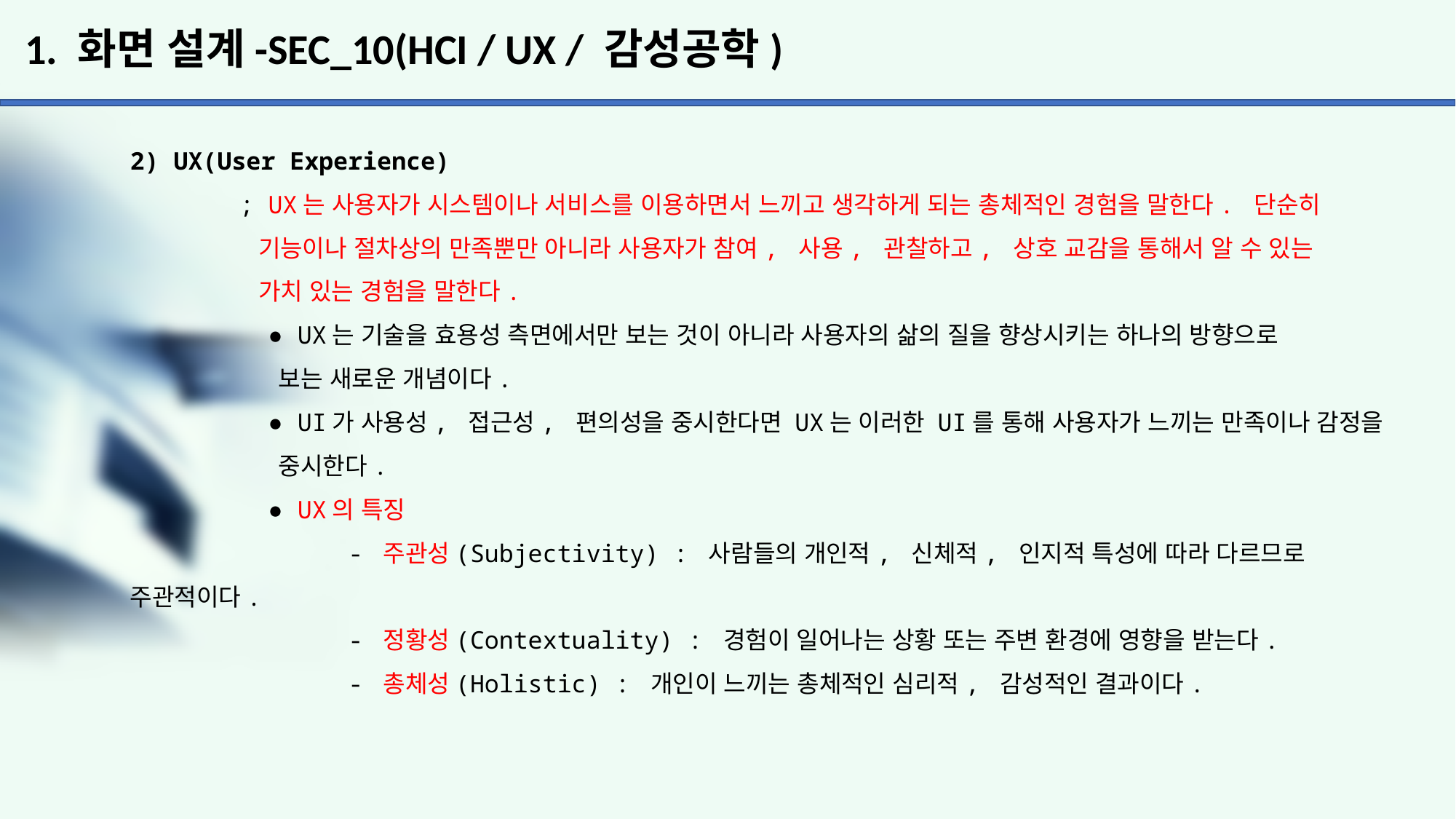

# 1. 화면 설계-SEC_10(HCI / UX / 감성공학)
2) UX(User Experience)
	; UX는 사용자가 시스템이나 서비스를 이용하면서 느끼고 생각하게 되는 총체적인 경험을 말한다. 단순히
	  기능이나 절차상의 만족뿐만 아니라 사용자가 참여, 사용, 관찰하고, 상호 교감을 통해서 알 수 있는
	  가치 있는 경험을 말한다.
	  ● UX는 기술을 효용성 측면에서만 보는 것이 아니라 사용자의 삶의 질을 향상시키는 하나의 방향으로
	     보는 새로운 개념이다.
	  ● UI가 사용성, 접근성, 편의성을 중시한다면 UX는 이러한 UI를 통해 사용자가 느끼는 만족이나 감정을
	     중시한다.
	  ● UX의 특징
		- 주관성(Subjectivity) : 사람들의 개인적, 신체적, 인지적 특성에 따라 다르므로 주관적이다.
		- 정황성(Contextuality) : 경험이 일어나는 상황 또는 주변 환경에 영향을 받는다.
		- 총체성(Holistic) : 개인이 느끼는 총체적인 심리적, 감성적인 결과이다.